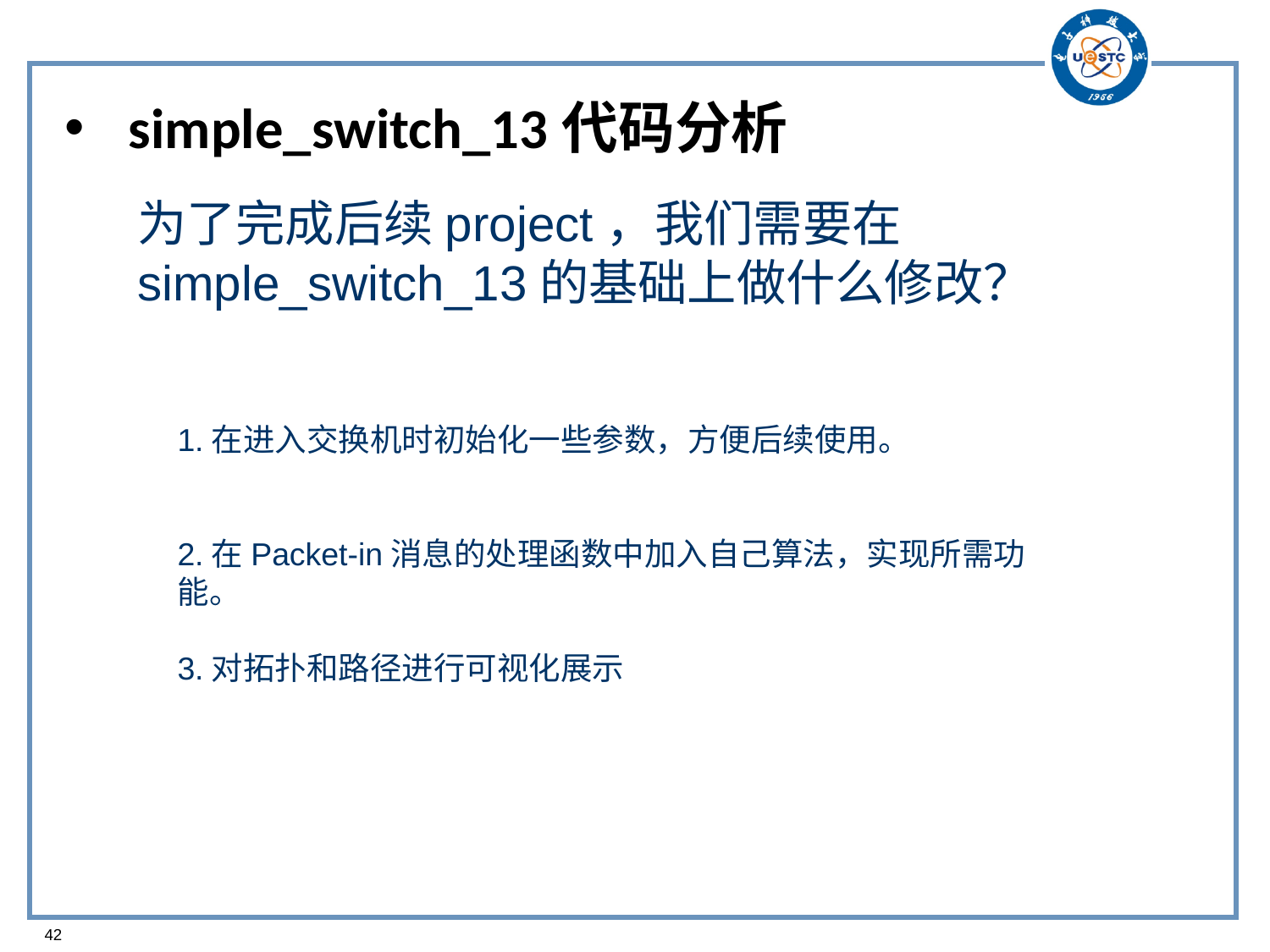

simple_switch_13代码分析
为了完成后续project，我们需要在simple_switch_13的基础上做什么修改？
1.在进入交换机时初始化一些参数，方便后续使用。

2.在Packet-in消息的处理函数中加入自己算法，实现所需功能。

3.对拓扑和路径进行可视化展示
42